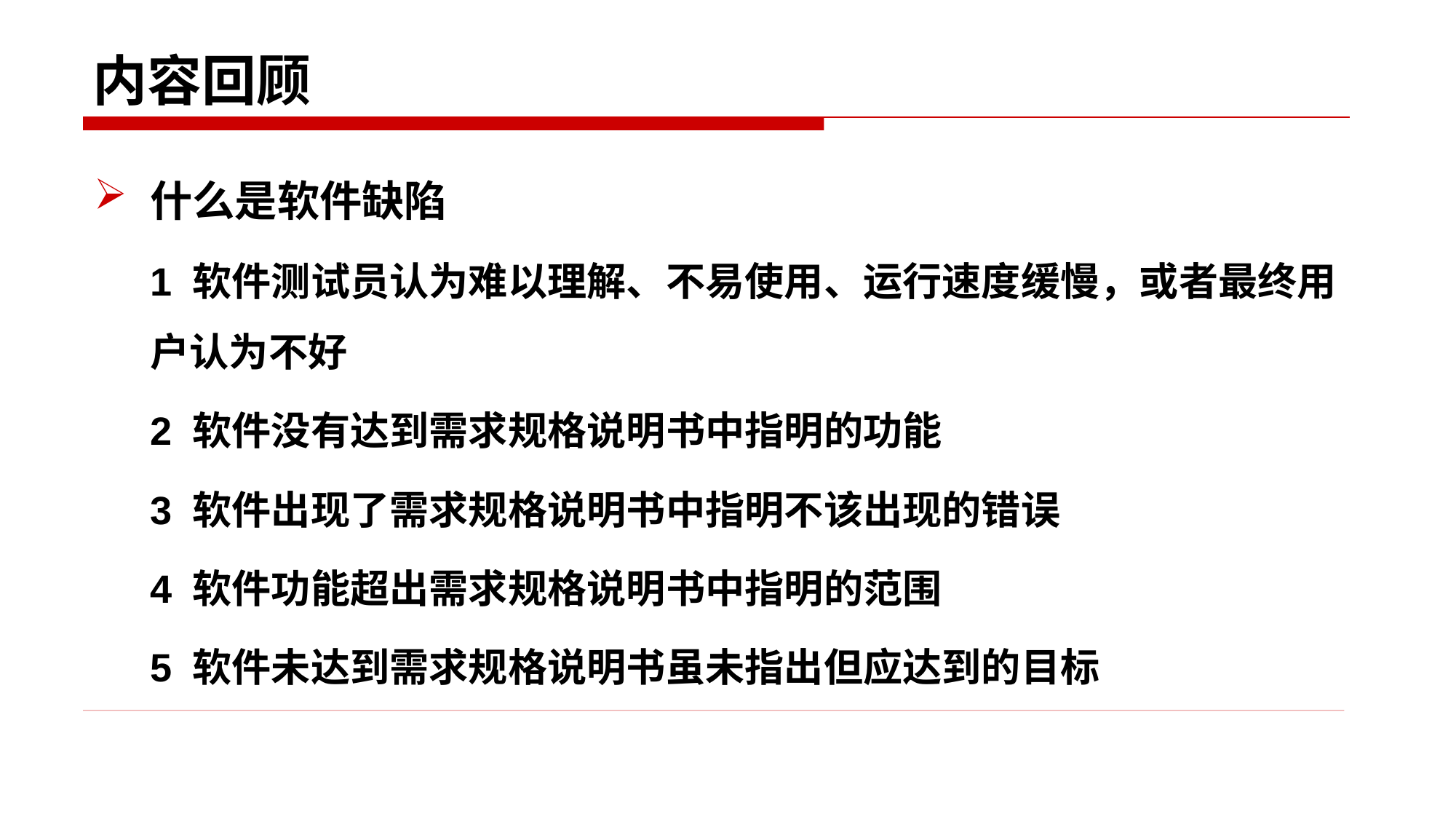

# 内容回顾
什么是软件缺陷
1 软件测试员认为难以理解、不易使用、运行速度缓慢，或者最终用户认为不好
2 软件没有达到需求规格说明书中指明的功能
3 软件出现了需求规格说明书中指明不该出现的错误
4 软件功能超出需求规格说明书中指明的范围
5 软件未达到需求规格说明书虽未指出但应达到的目标